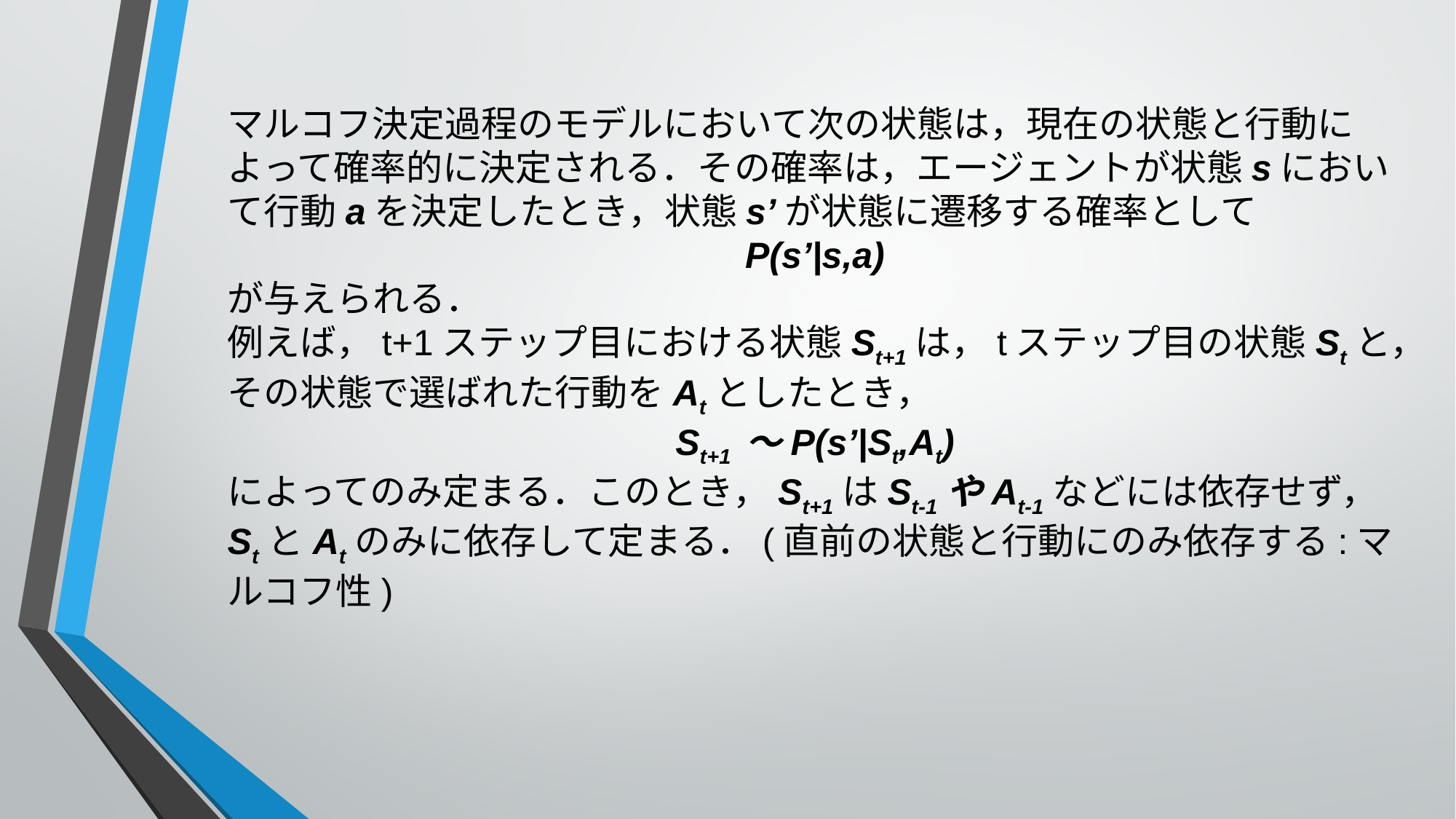

マルコフ決定過程のモデルにおいて次の状態は，現在の状態と行動によって確率的に決定される．その確率は，エージェントが状態sにおいて行動aを決定したとき，状態s’が状態に遷移する確率として
P(s’|s,a)
が与えられる．
例えば，t+1ステップ目における状態St+1は，tステップ目の状態Stと，その状態で選ばれた行動をAtとしたとき，
St+1 ～P(s’|St,At)
によってのみ定まる．このとき，St+1はSt-1やAt-1などには依存せず，StとAtのみに依存して定まる．(直前の状態と行動にのみ依存する:マルコフ性)